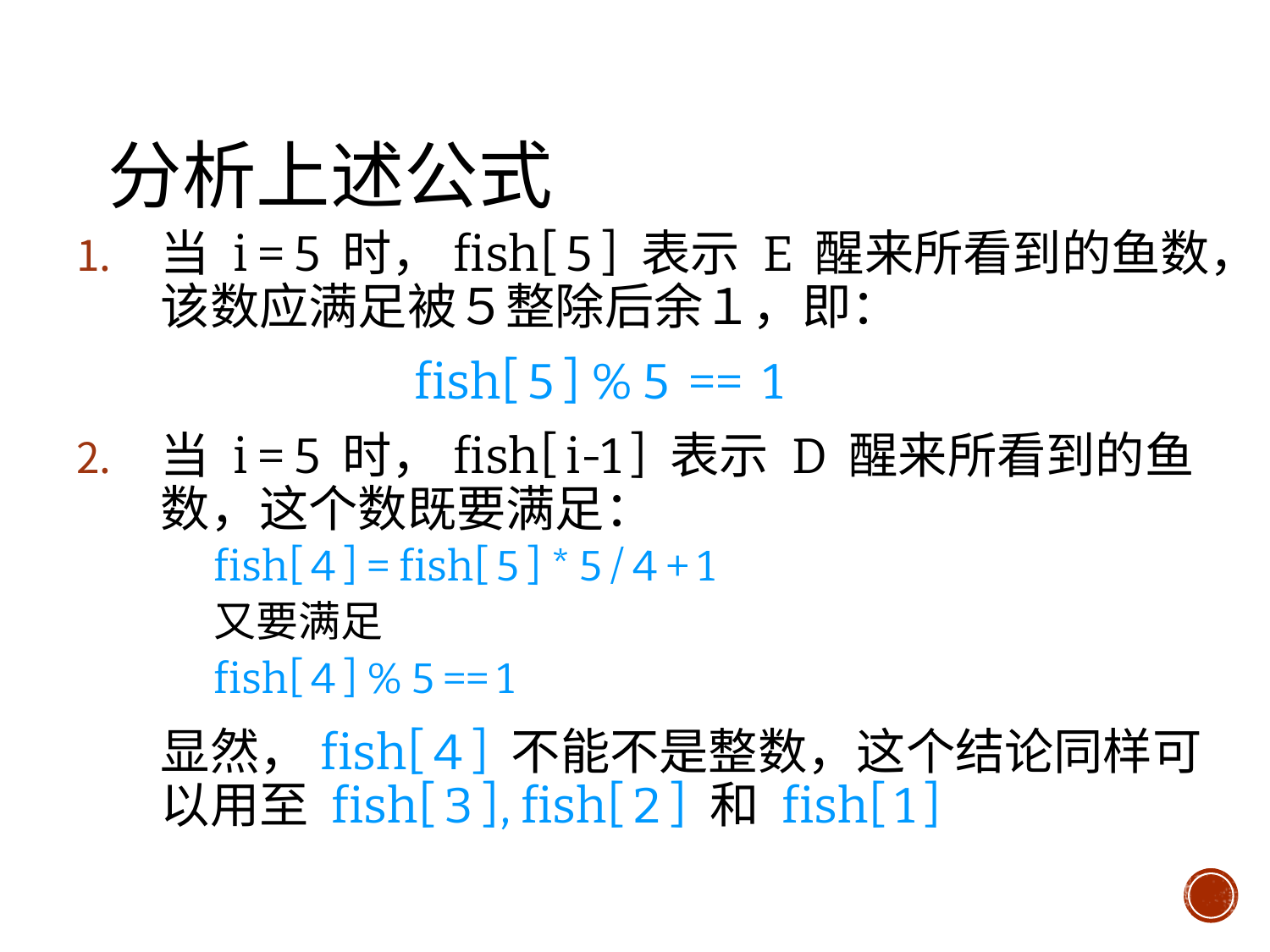

# 分析上述公式
当 i = 5 时，fish[ 5 ] 表示 E 醒来所看到的鱼数，该数应满足被５整除后余１，即：
			fish[ 5 ] % 5  ==  1
当 i = 5 时，fish[ i-1 ] 表示 D 醒来所看到的鱼数，这个数既要满足：
	fish[ 4 ] = fish[ 5 ] * 5 / 4 + 1
	又要满足
	fish[ 4 ] % 5 == 1
	显然，fish[ 4 ] 不能不是整数，这个结论同样可以用至 fish[ 3 ], fish[ 2 ] 和 fish[ 1 ]